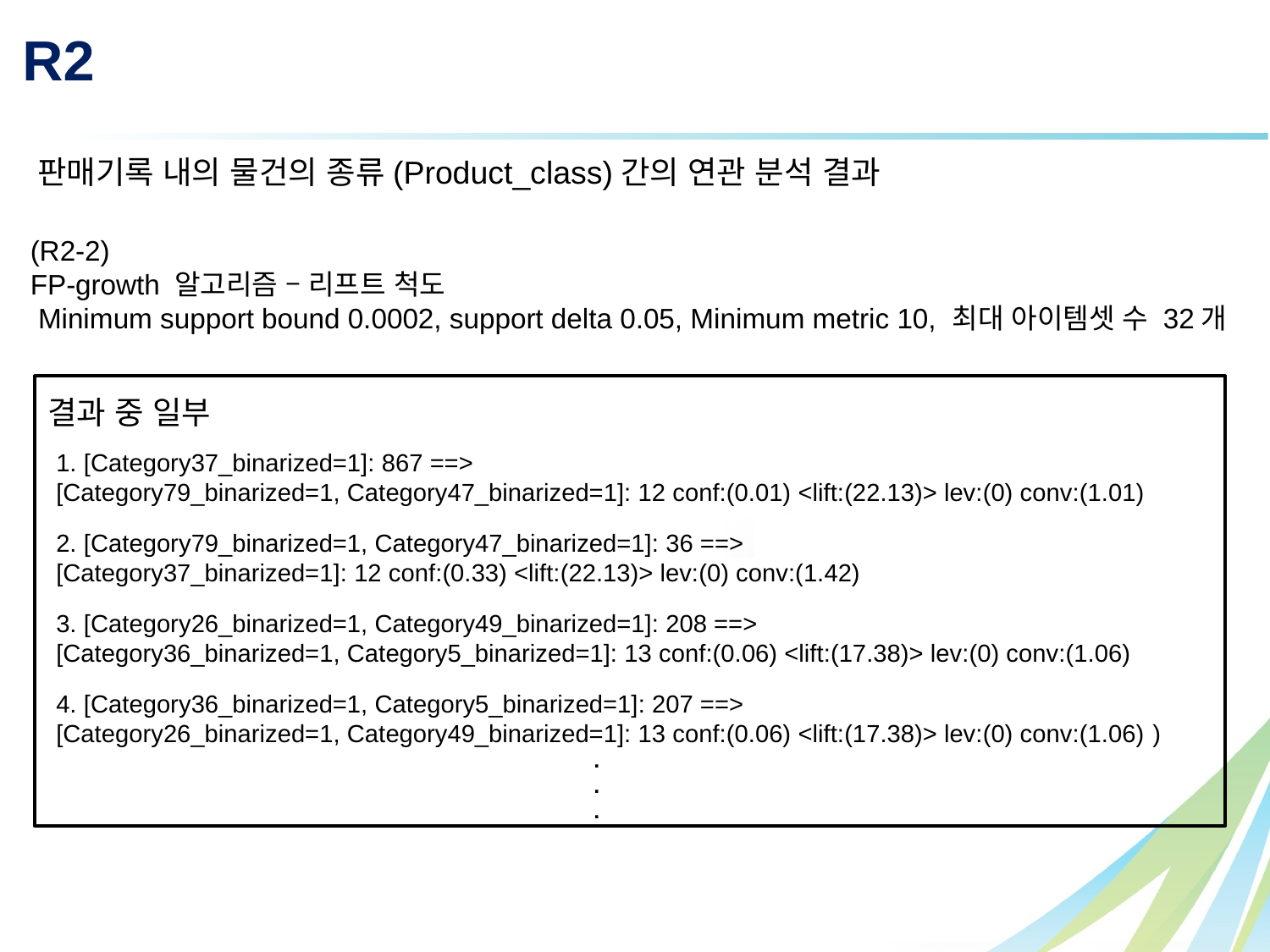

R2
판매기록 내의 물건의 종류(Product_class)간의 연관 분석 결과
(R2-2)
FP-growth 알고리즘 – 리프트 척도
 Minimum support bound 0.0002, support delta 0.05, Minimum metric 10, 최대 아이템셋 수 32개

결과 중 일부
1. [Category37_binarized=1]: 867 ==>
[Category79_binarized=1, Category47_binarized=1]: 12 conf:(0.01) <lift:(22.13)> lev:(0) conv:(1.01)

2. [Category79_binarized=1, Category47_binarized=1]: 36 ==>
[Category37_binarized=1]: 12 conf:(0.33) <lift:(22.13)> lev:(0) conv:(1.42)

3. [Category26_binarized=1, Category49_binarized=1]: 208 ==>
[Category36_binarized=1, Category5_binarized=1]: 13 conf:(0.06) <lift:(17.38)> lev:(0) conv:(1.06)

4. [Category36_binarized=1, Category5_binarized=1]: 207 ==>
[Category26_binarized=1, Category49_binarized=1]: 13 conf:(0.06) <lift:(17.38)> lev:(0) conv:(1.06) )
				     .
				     .
				     .